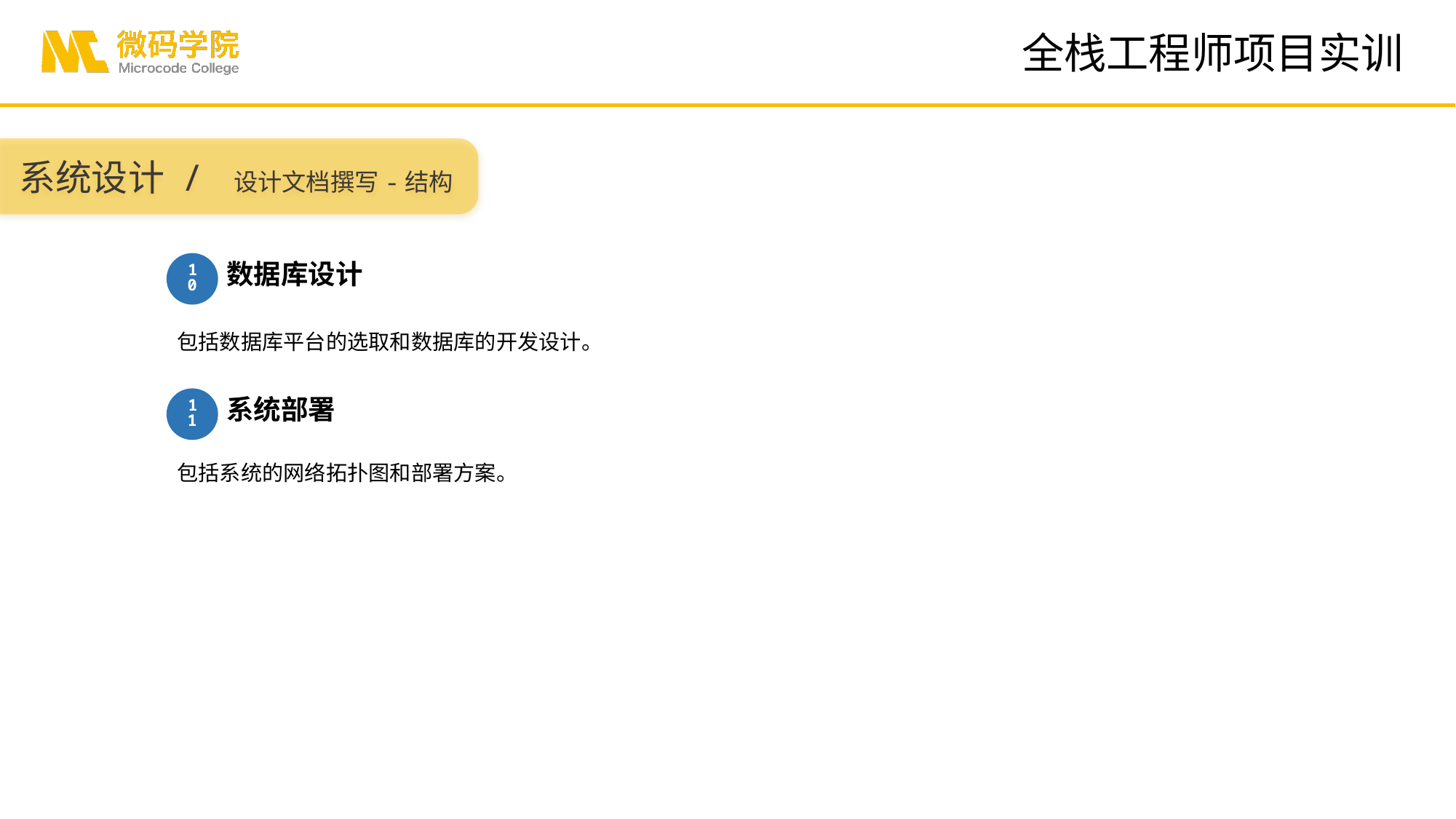

系统设计 / 设计文档撰写-结构
数据库设计
10
包括数据库平台的选取和数据库的开发设计。
系统部署
11
包括系统的网络拓扑图和部署方案。